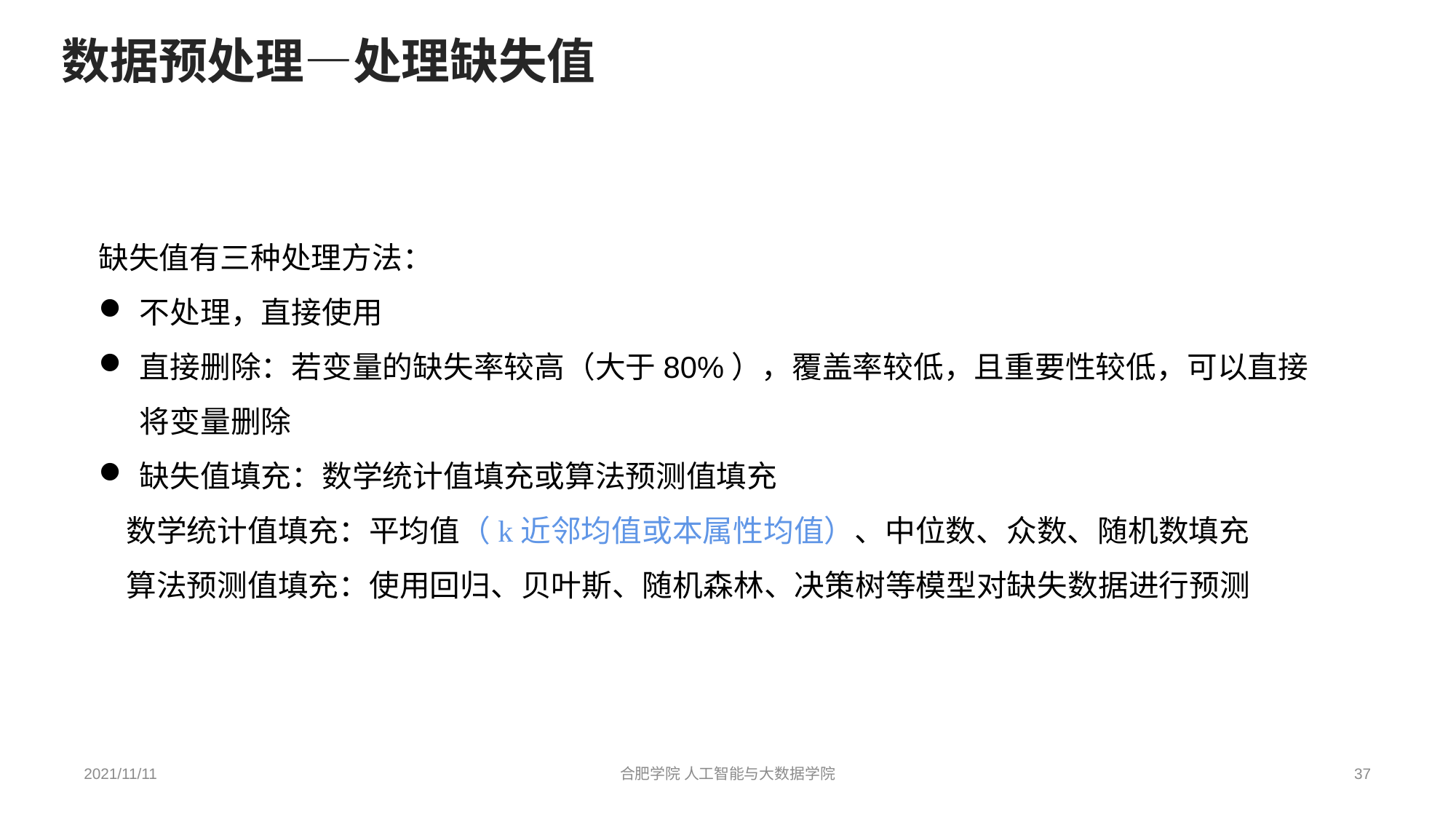

数据预处理—处理缺失值
缺失值有三种处理方法：
不处理，直接使用
直接删除：若变量的缺失率较高（大于80%），覆盖率较低，且重要性较低，可以直接将变量删除
缺失值填充：数学统计值填充或算法预测值填充
   数学统计值填充：平均值（k近邻均值或本属性均值）、中位数、众数、随机数填充
   算法预测值填充：使用回归、贝叶斯、随机森林、决策树等模型对缺失数据进行预测
2021/11/11
合肥学院 人工智能与大数据学院
37